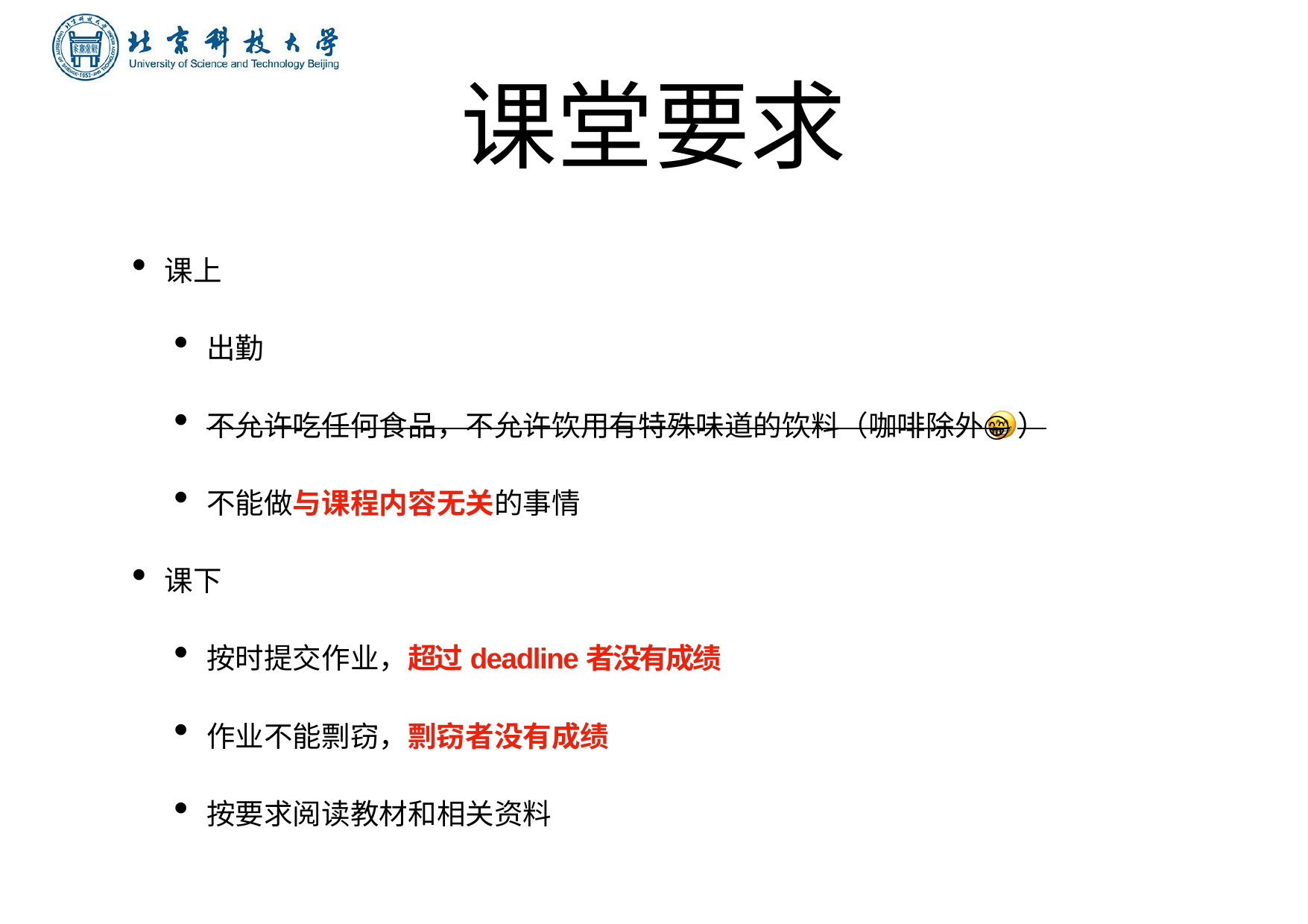

# 课堂要求
课上
出勤
不允许吃任何⾷品，不允许饮⽤有特殊味道的饮料（咖啡除外😁）
不能做与课程内容⽆关的事情
课下
按时提交作业，超过deadline者没有成绩
作业不能剽窃，剽窃者没有成绩
按要求阅读教材和相关资料